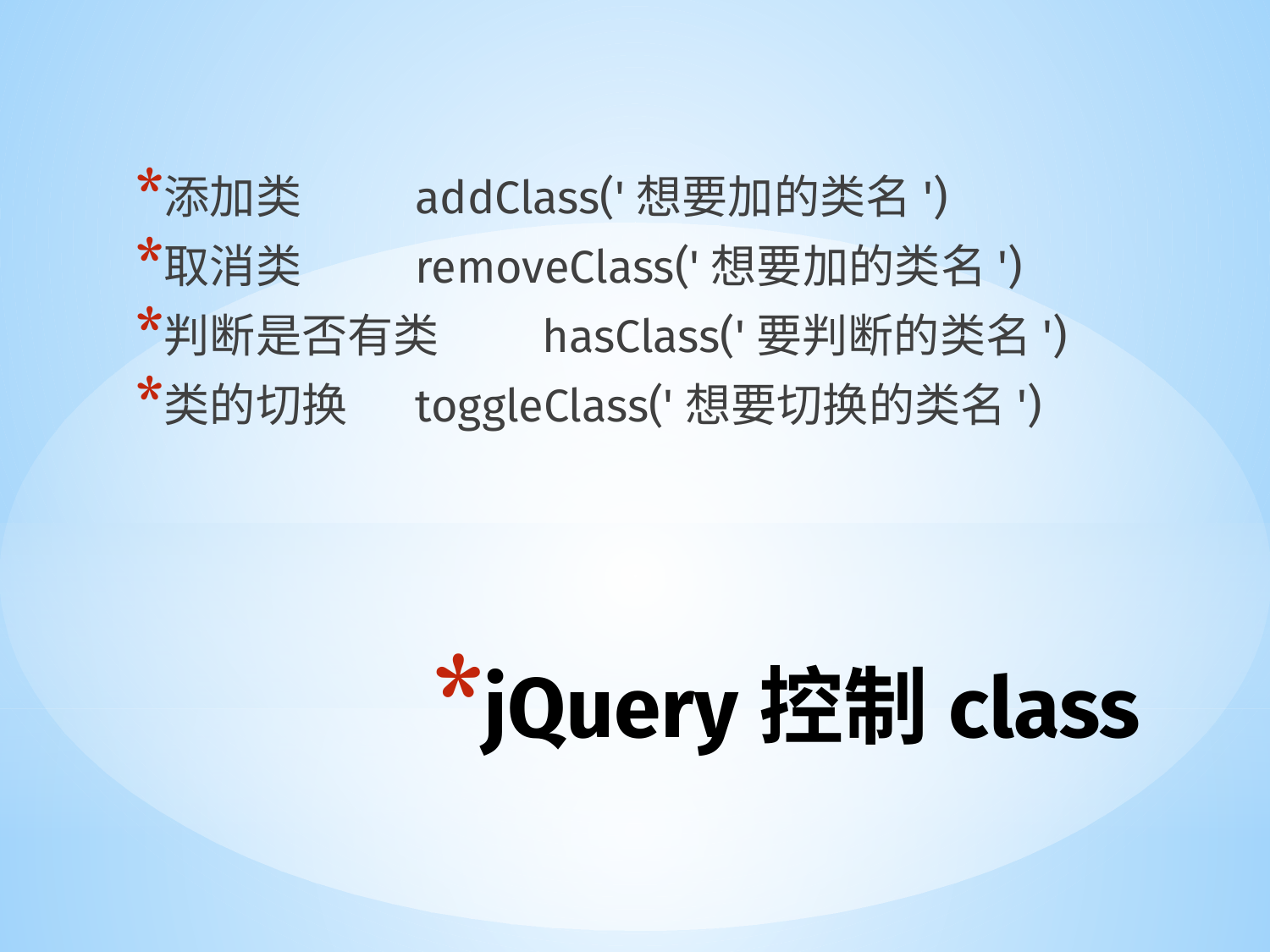

添加类        	addClass('想要加的类名')
取消类        	removeClass('想要加的类名')
判断是否有类  	hasClass('要判断的类名')
类的切换      	toggleClass('想要切换的类名')
# jQuery控制class